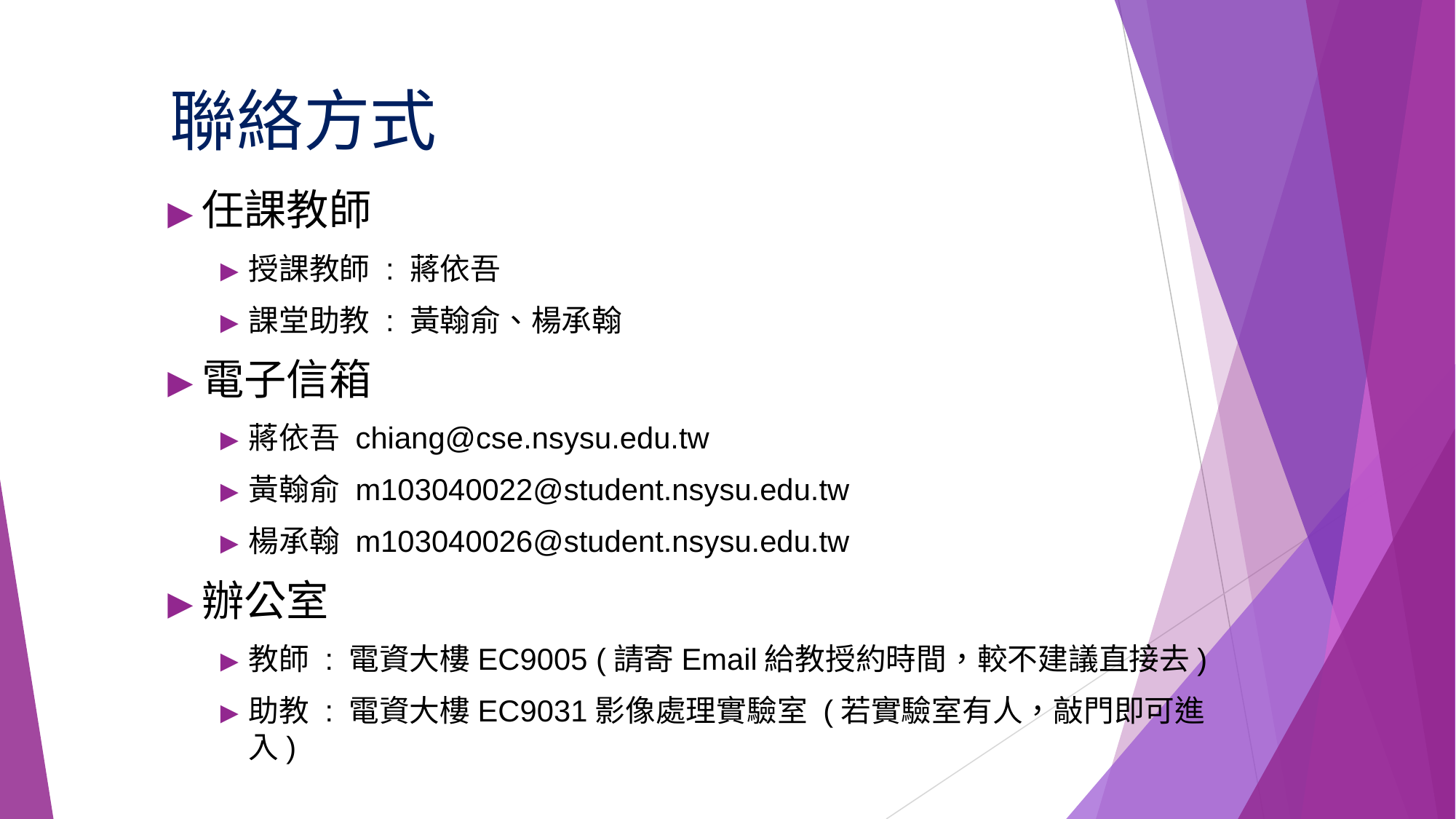

# 聯絡方式
任課教師
授課教師 : 蔣依吾
課堂助教 : 黃翰俞、楊承翰
電子信箱
蔣依吾 chiang@cse.nsysu.edu.tw
黃翰俞 m103040022@student.nsysu.edu.tw
楊承翰 m103040026@student.nsysu.edu.tw
辦公室
教師 : 電資大樓EC9005 (請寄Email給教授約時間，較不建議直接去)
助教 : 電資大樓EC9031影像處理實驗室 (若實驗室有人，敲門即可進入)